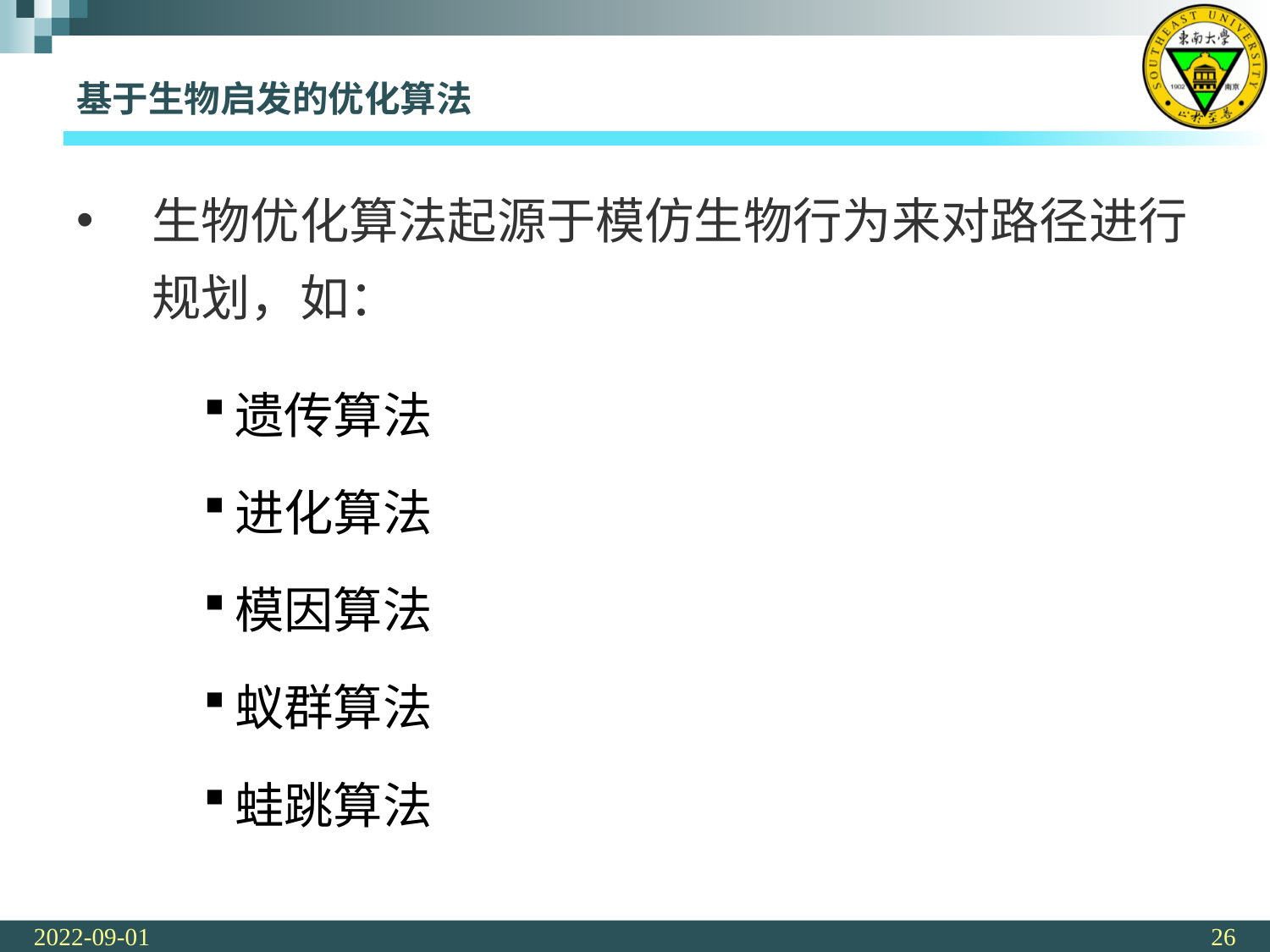

# 基于生物启发的优化算法
生物优化算法起源于模仿生物行为来对路径进行规划，如：

遗传算法
进化算法
模因算法
蚁群算法
蛙跳算法
2022-09-01
26